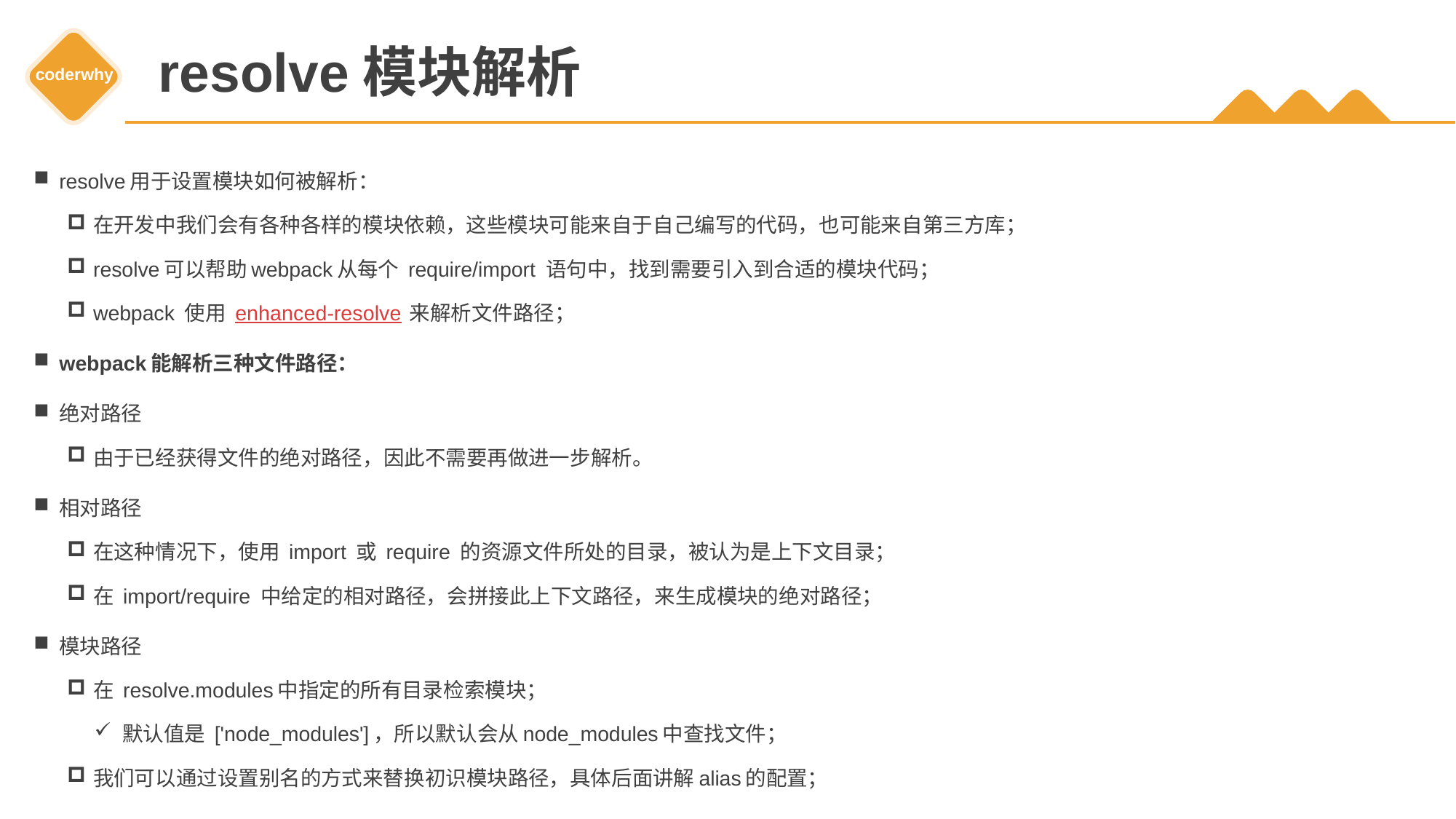

# resolve模块解析
resolve用于设置模块如何被解析：
在开发中我们会有各种各样的模块依赖，这些模块可能来自于自己编写的代码，也可能来自第三方库；
resolve可以帮助webpack从每个 require/import 语句中，找到需要引入到合适的模块代码；
webpack 使用 enhanced-resolve 来解析文件路径；
webpack能解析三种文件路径：
绝对路径
由于已经获得文件的绝对路径，因此不需要再做进一步解析。
相对路径
在这种情况下，使用 import 或 require 的资源文件所处的目录，被认为是上下文目录；
在 import/require 中给定的相对路径，会拼接此上下文路径，来生成模块的绝对路径；
模块路径
在 resolve.modules中指定的所有目录检索模块；
默认值是 ['node_modules']，所以默认会从node_modules中查找文件；
我们可以通过设置别名的方式来替换初识模块路径，具体后面讲解alias的配置；